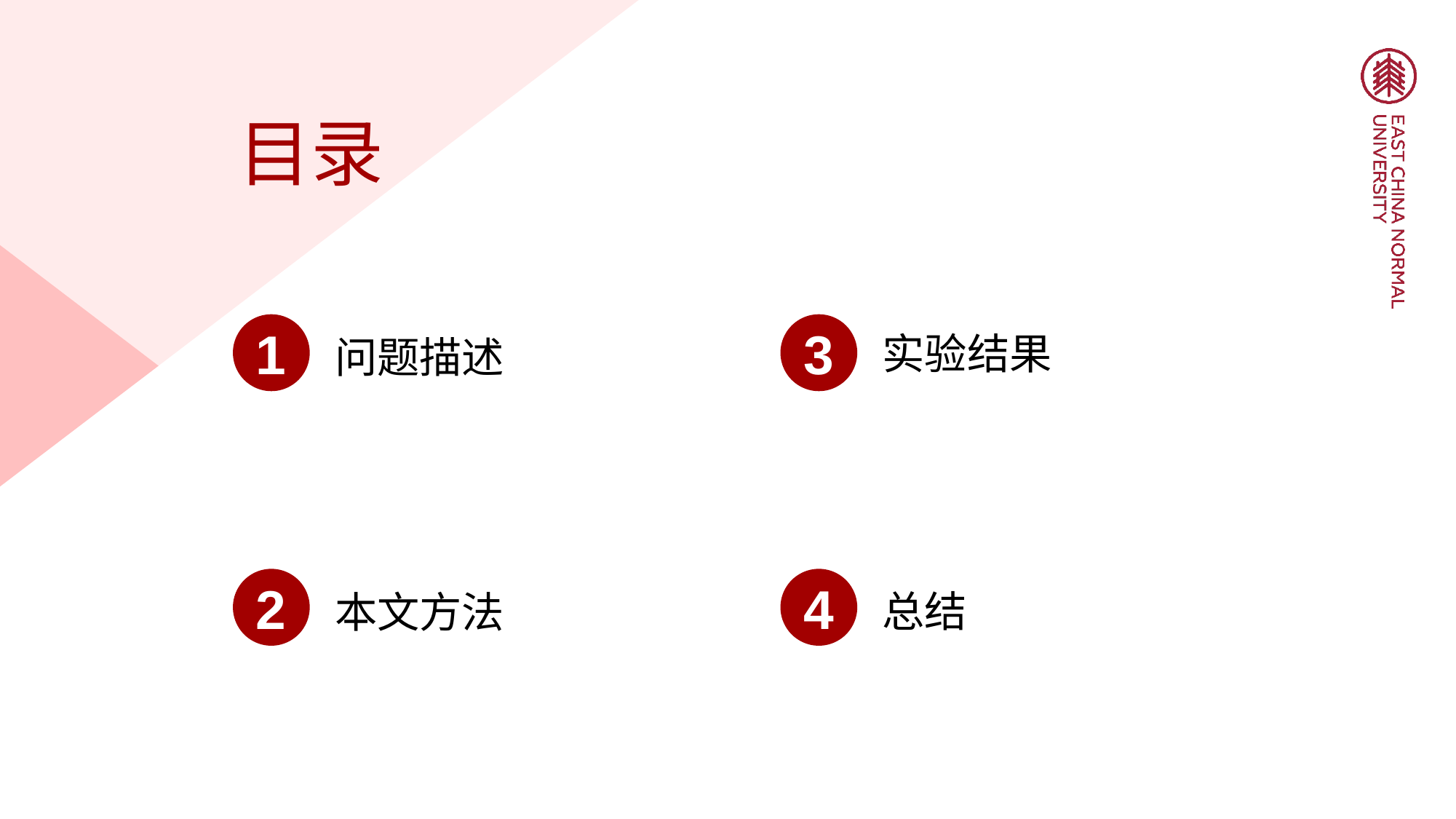

目录
1
3
实验结果
问题描述
2
4
总结
本文方法